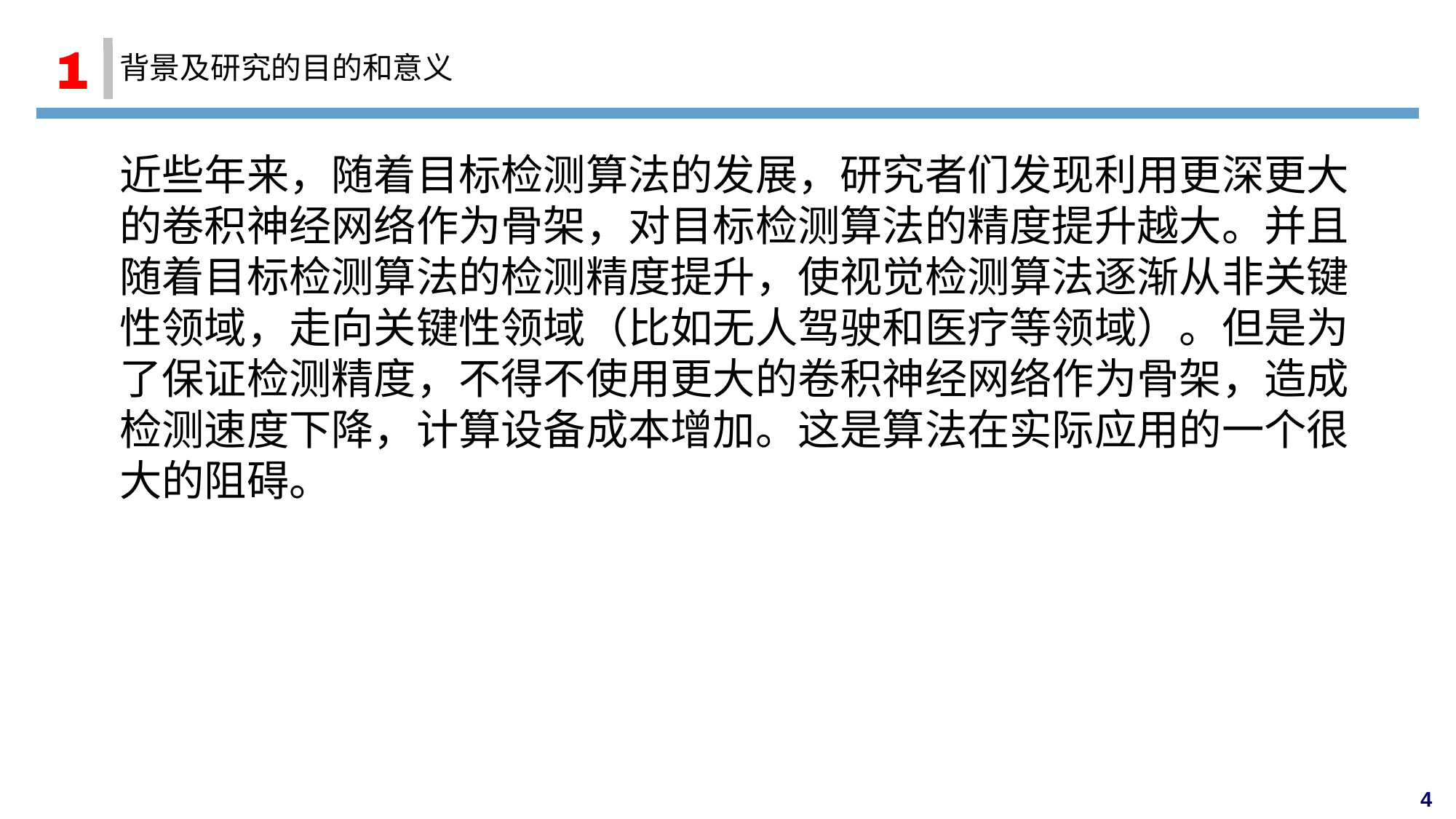

1

背景及研究的目的和意义
近些年来，随着目标检测算法的发展，研究者们发现利用更深更大的卷积神经网络作为骨架，对目标检测算法的精度提升越大。并且随着目标检测算法的检测精度提升，使视觉检测算法逐渐从非关键性领域，走向关键性领域（比如无人驾驶和医疗等领域）。但是为了保证检测精度，不得不使用更大的卷积神经网络作为骨架，造成检测速度下降，计算设备成本增加。这是算法在实际应用的一个很大的阻碍。

4